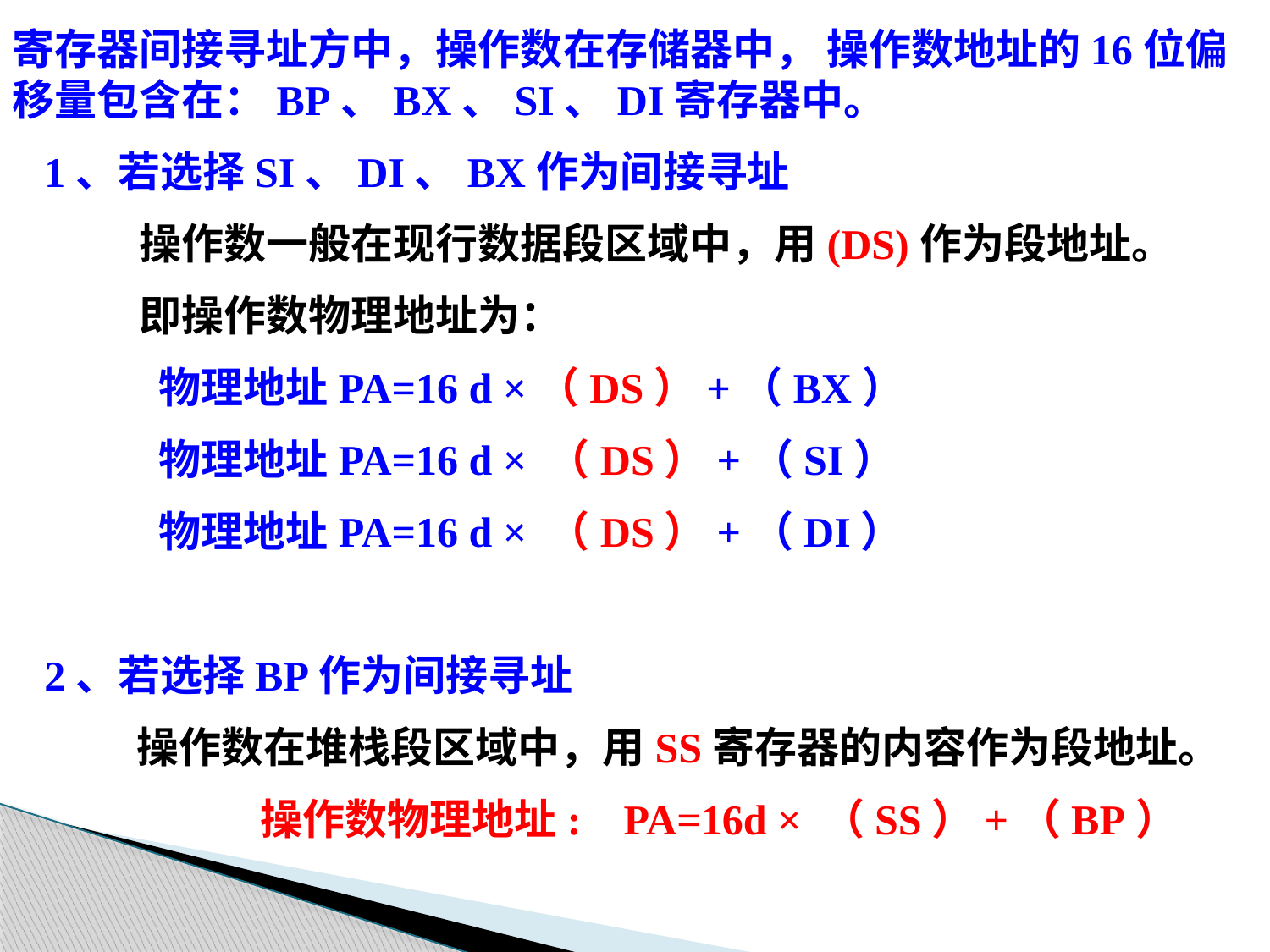

寄存器间接寻址方中，操作数在存储器中， 操作数地址的16位偏移量包含在：BP、BX、SI、DI寄存器中。
   1、若选择SI、DI、BX作为间接寻址
	操作数一般在现行数据段区域中，用(DS)作为段地址。
	即操作数物理地址为：
	 物理地址PA=16 d ×（DS）+（BX）
     	 物理地址PA=16 d × （DS）+（SI）
     	 物理地址PA=16 d × （DS）+（DI）

   2、若选择BP作为间接寻址
            操作数在堆栈段区域中，用SS寄存器的内容作为段地址。
                         操作数物理地址:    PA=16d × （SS）+（BP）